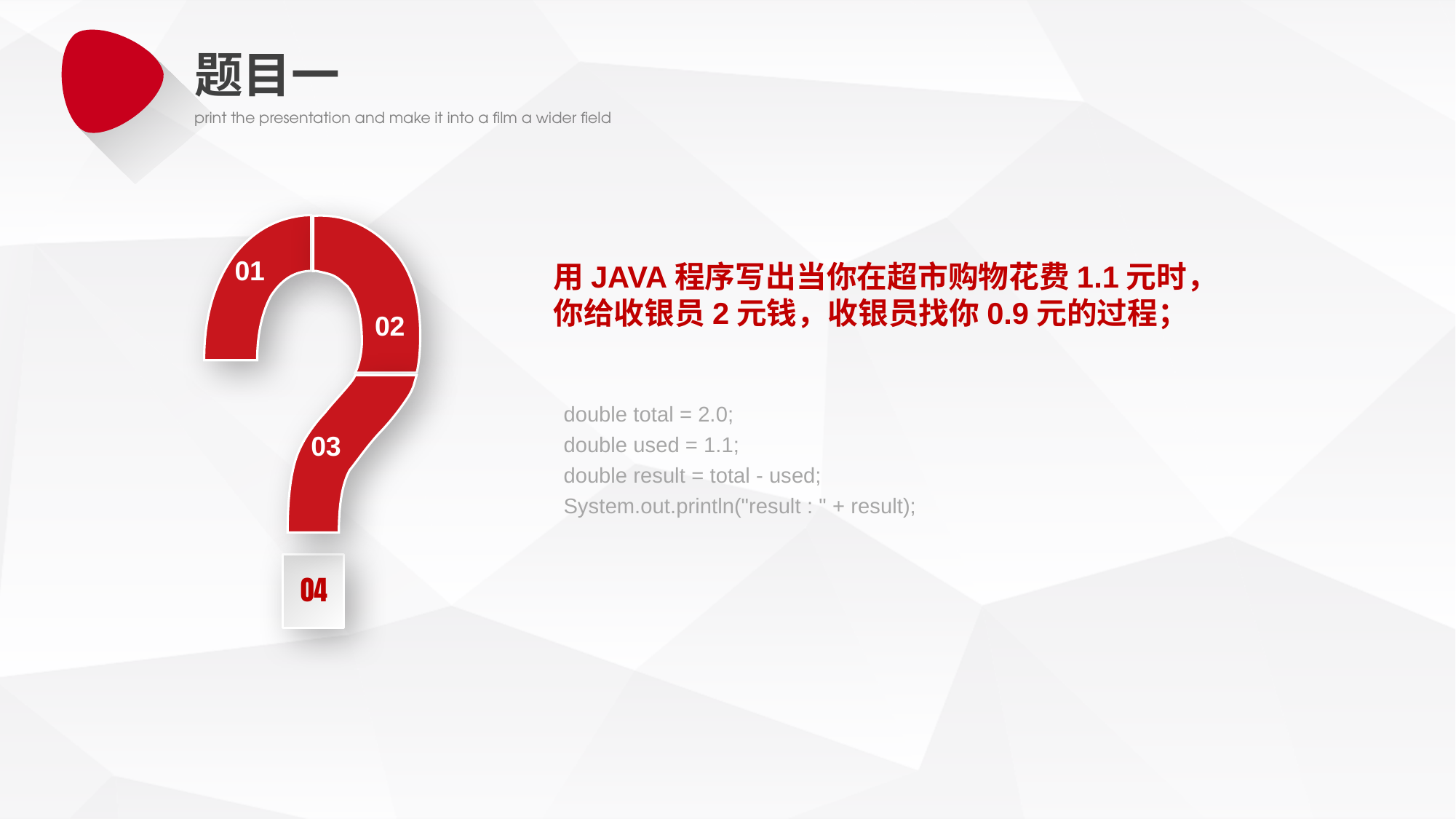

题目一
print the presentation and make it into a film a wider field

01
02
03
04
用JAVA程序写出当你在超市购物花费1.1元时，你给收银员2元钱，收银员找你0.9元的过程；
        double total = 2.0;
        double used = 1.1;
        double result = total - used;
        System.out.println("result : " + result);